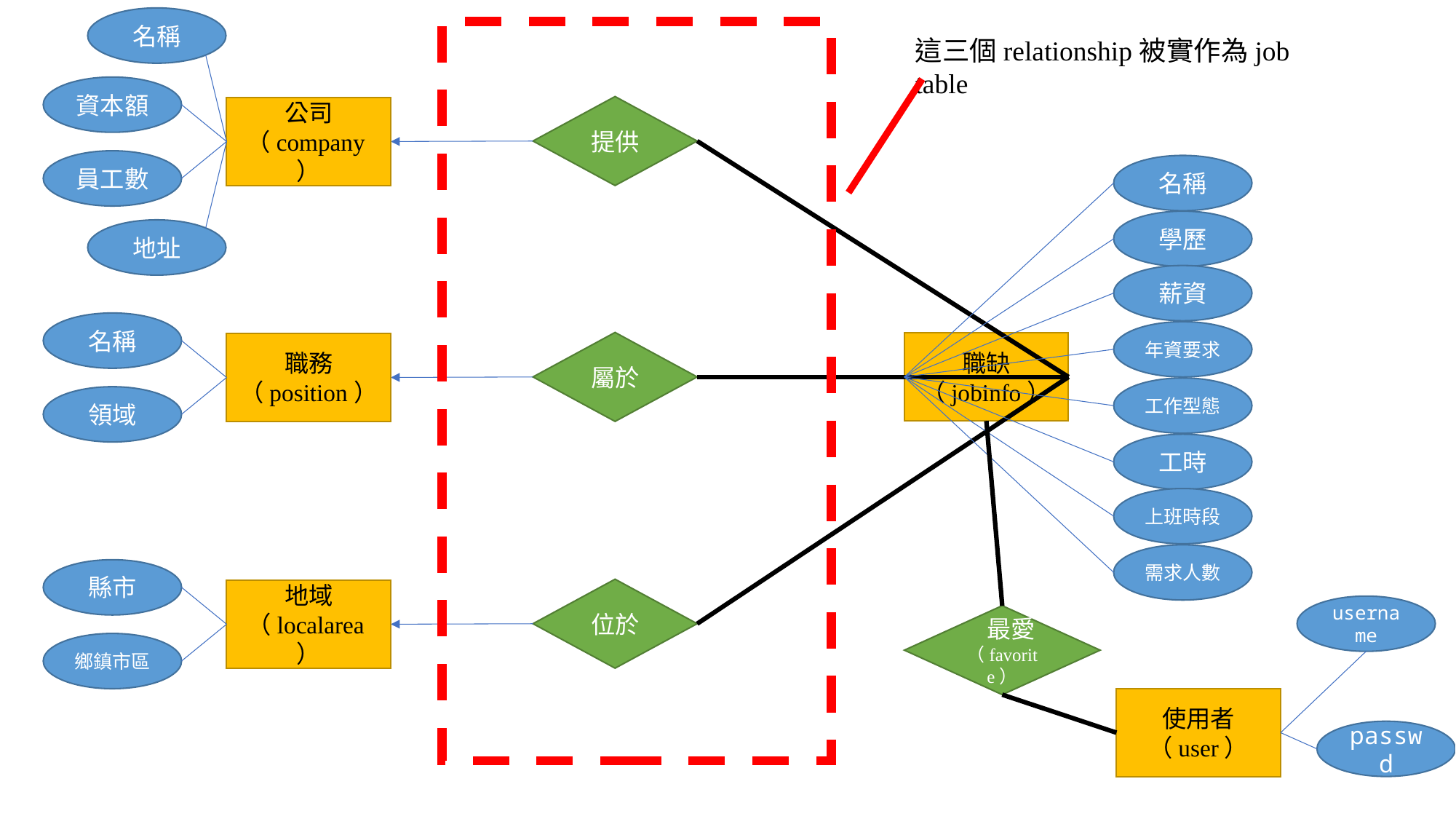

名稱

這三個relationship被實作為job table
資本額
提供
公司
（company）
員工數
名稱
學歷
地址
薪資
名稱
年資要求
屬於
職缺
（jobinfo）
職務
（position）
工作型態
領域
工時
上班時段
需求人數
縣市
位於
地域
（localarea）
username
　最愛（favorite）
鄉鎮市區
使用者
（user）
passwd